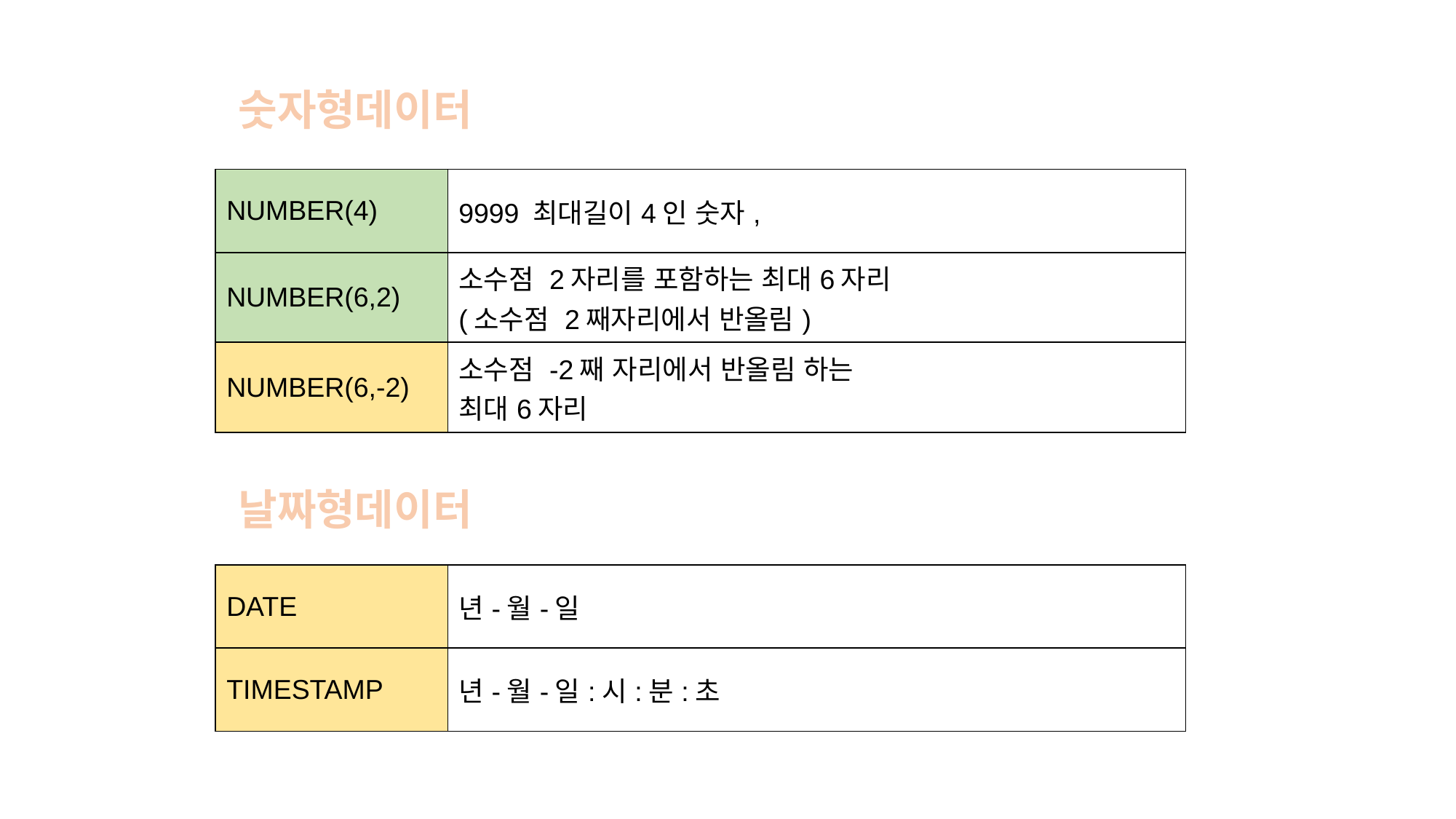

숫자형데이터
| NUMBER(4) | 9999 최대길이4인 숫자, |
| --- | --- |
| NUMBER(6,2) | 소수점 2자리를 포함하는 최대6자리 (소수점 2째자리에서 반올림) |
| NUMBER(6,-2) | 소수점 -2째 자리에서 반올림 하는 최대6자리 |
날짜형데이터
| DATE | 년-월-일 |
| --- | --- |
| TIMESTAMP | 년-월-일:시:분:초 |